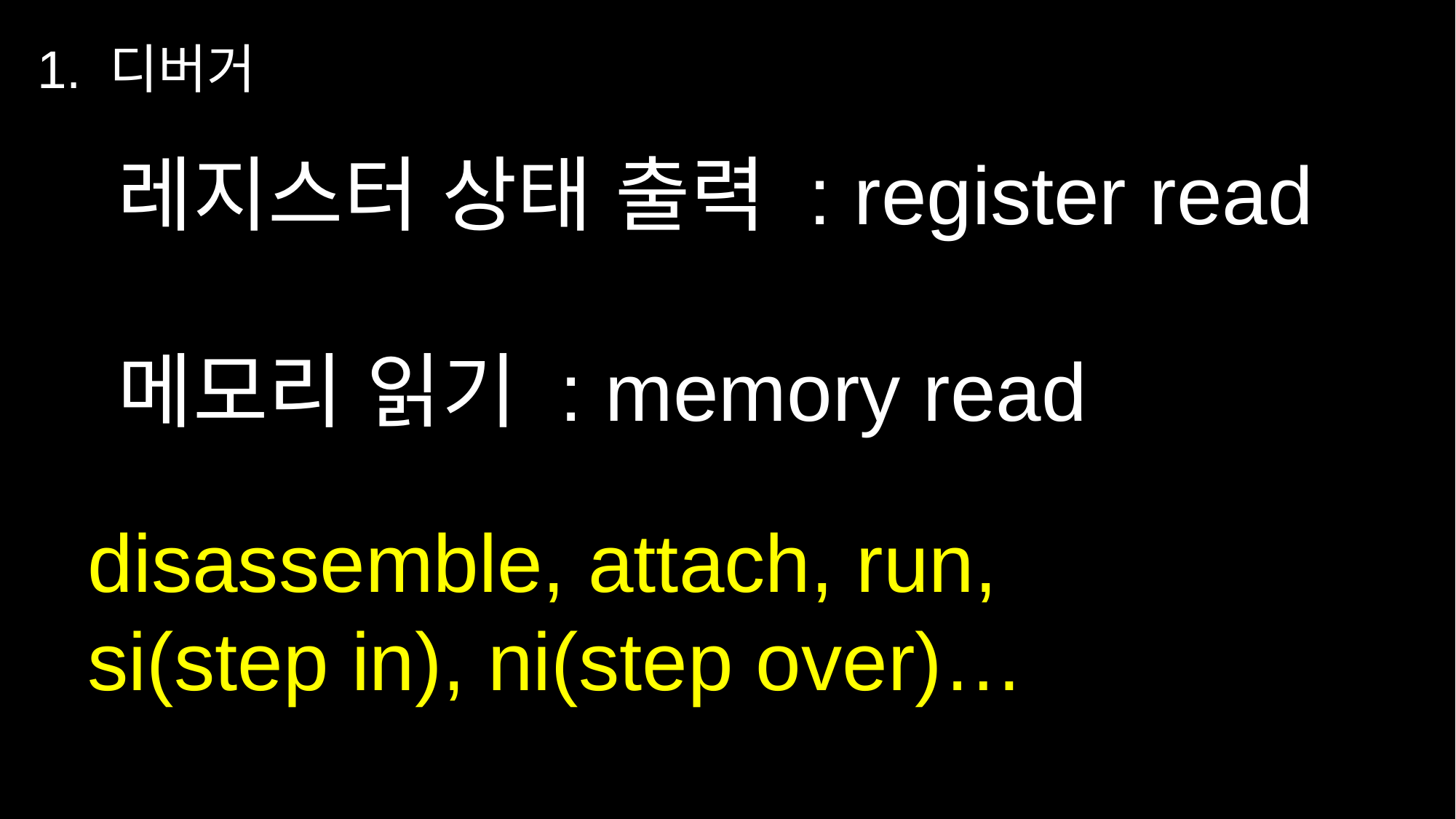

1. 디버거
레지스터 상태 출력 : register read

메모리 읽기 : memory read
disassemble, attach, run,
si(step in), ni(step over)…